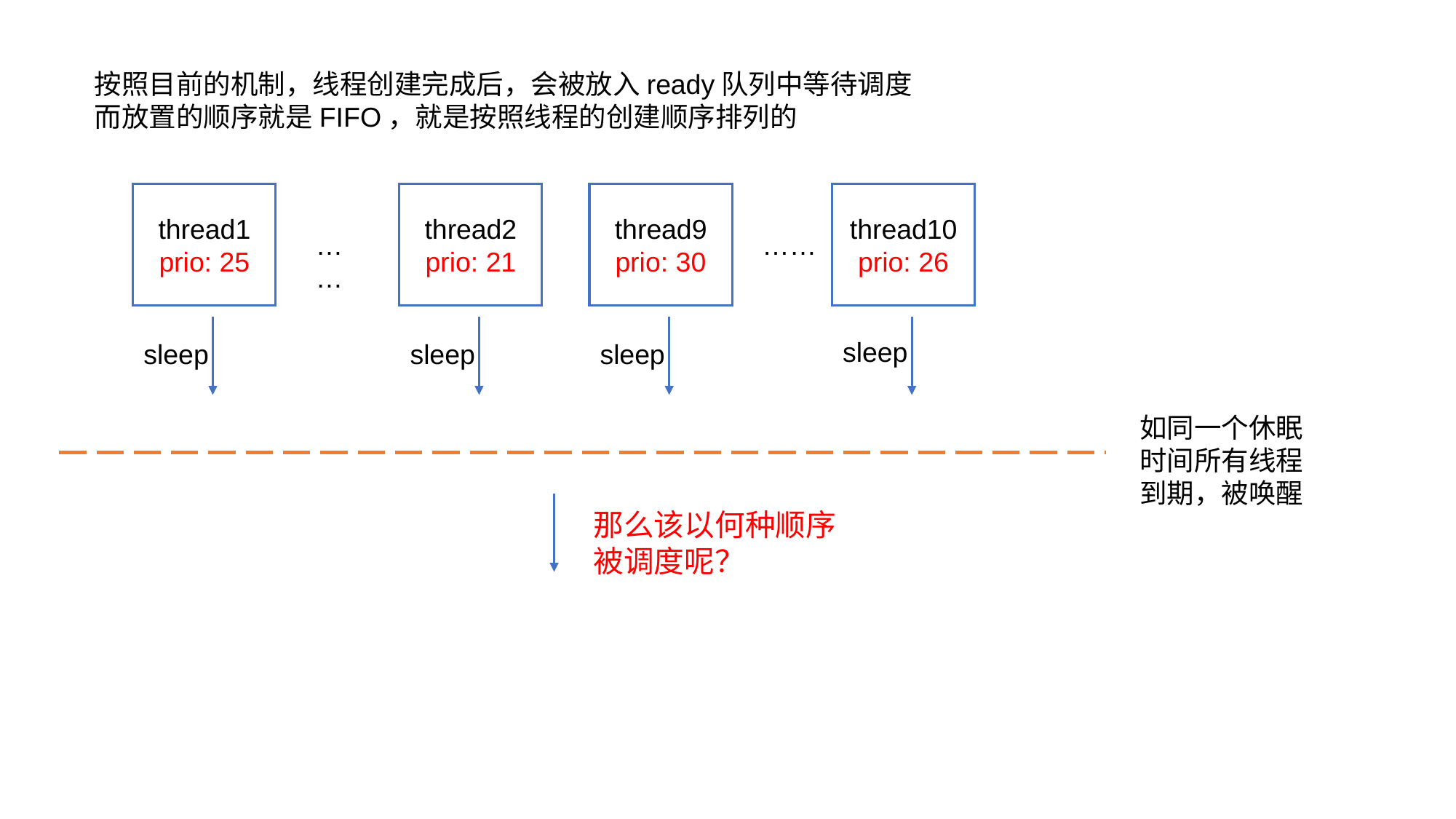

按照目前的机制，线程创建完成后，会被放入ready队列中等待调度
而放置的顺序就是FIFO，就是按照线程的创建顺序排列的
thread1
prio: 25
thread2
prio: 21
thread9
prio: 30
thread10
prio: 26
……
……
sleep

sleep

sleep

sleep

如同一个休眠时间所有线程到期，被唤醒
那么该以何种顺序被调度呢？